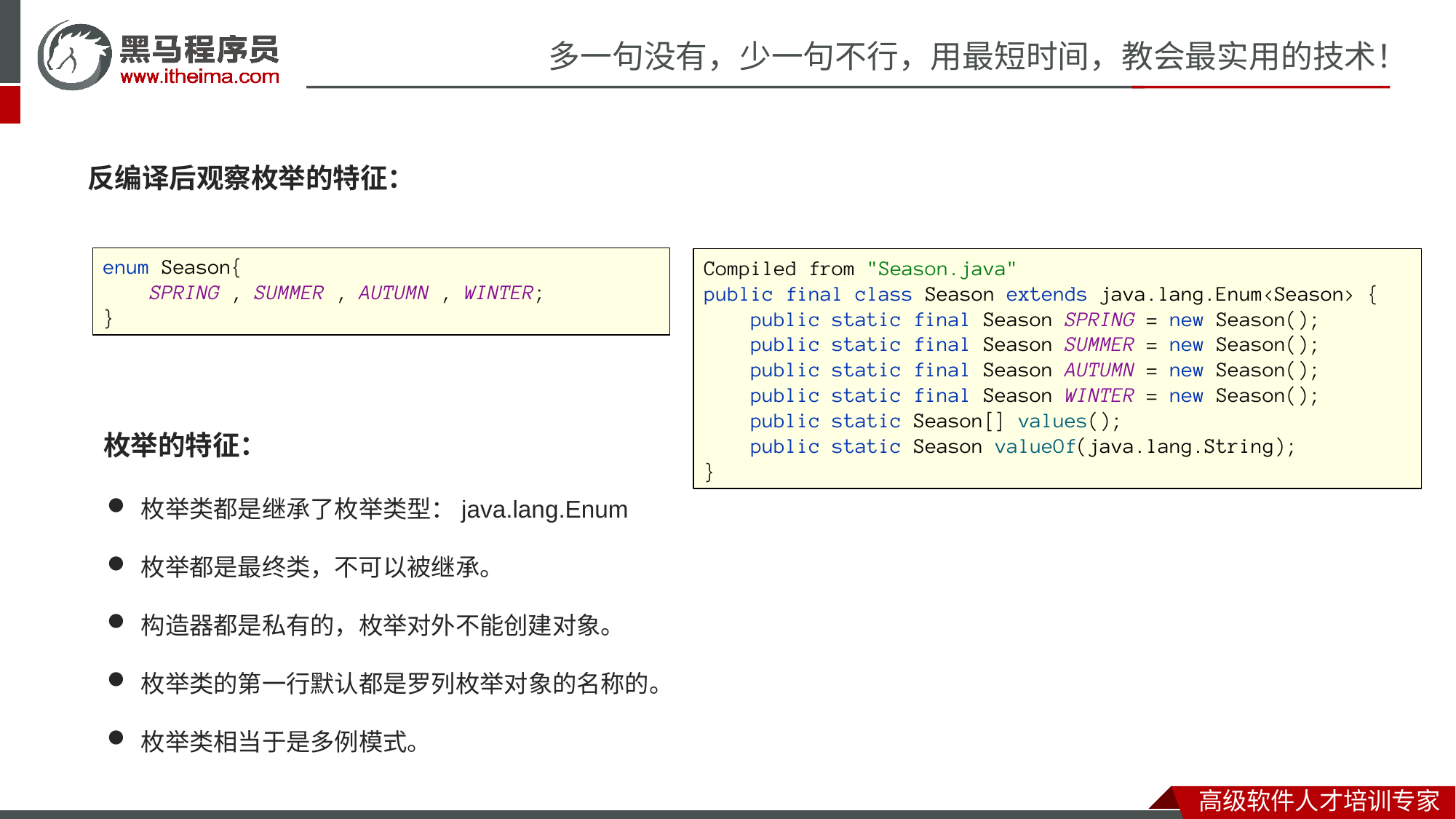

反编译后观察枚举的特征：
enum Season{
    SPRING , SUMMER , AUTUMN , WINTER;
}
Compiled from "Season.java"
public final class Season extends java.lang.Enum<Season> {
    public static final Season SPRING = new Season();
    public static final Season SUMMER = new Season();
    public static final Season AUTUMN = new Season();
    public static final Season WINTER = new Season();
    public static Season[] values();
    public static Season valueOf(java.lang.String);
}

枚举的特征：
枚举类都是继承了枚举类型：java.lang.Enum
枚举都是最终类，不可以被继承。
构造器都是私有的，枚举对外不能创建对象。
枚举类的第一行默认都是罗列枚举对象的名称的。
枚举类相当于是多例模式。